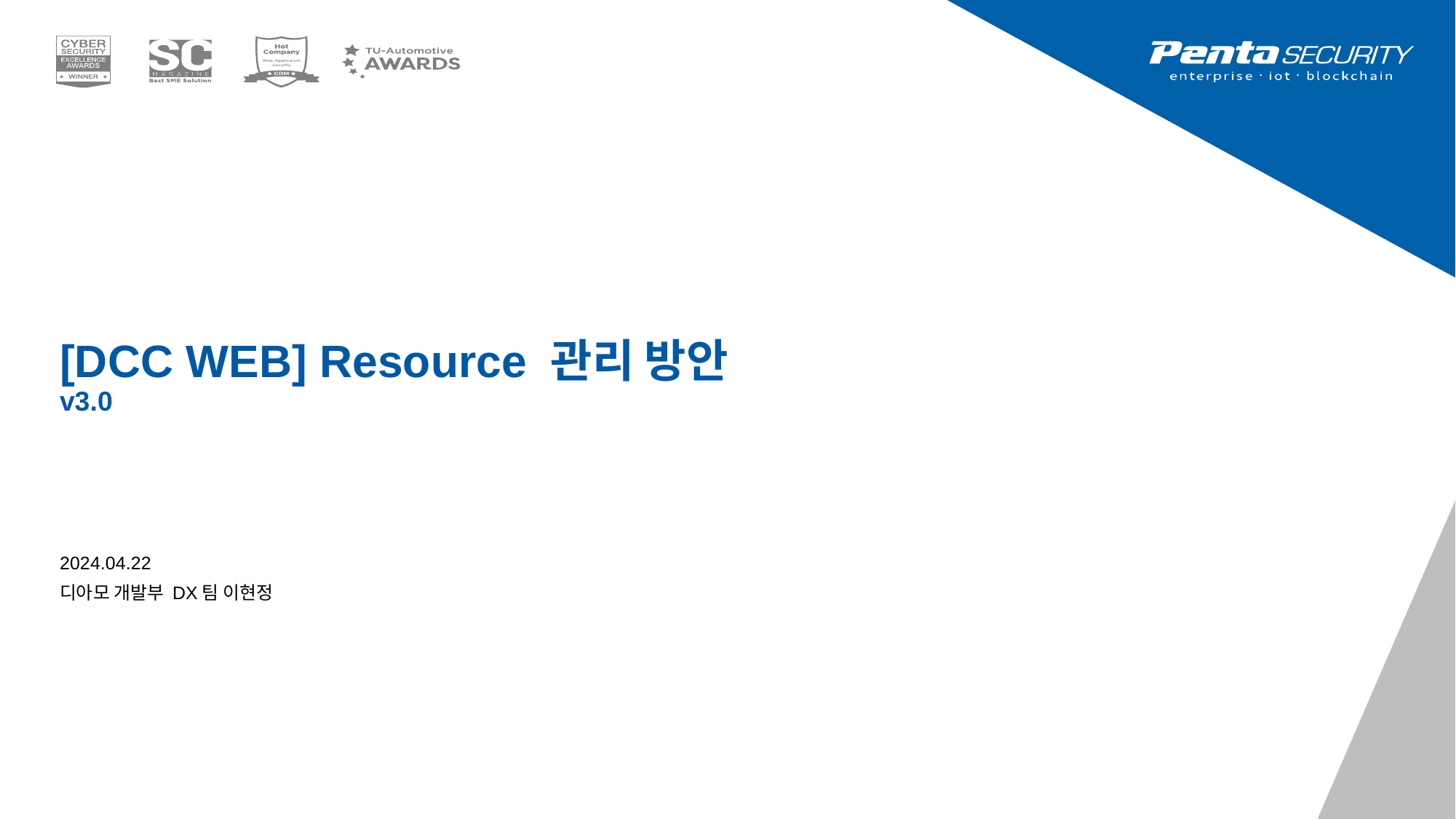

# [DCC WEB] Resource 관리 방안 v3.0
2024.04.22
디아모 개발부 DX팀 이현정